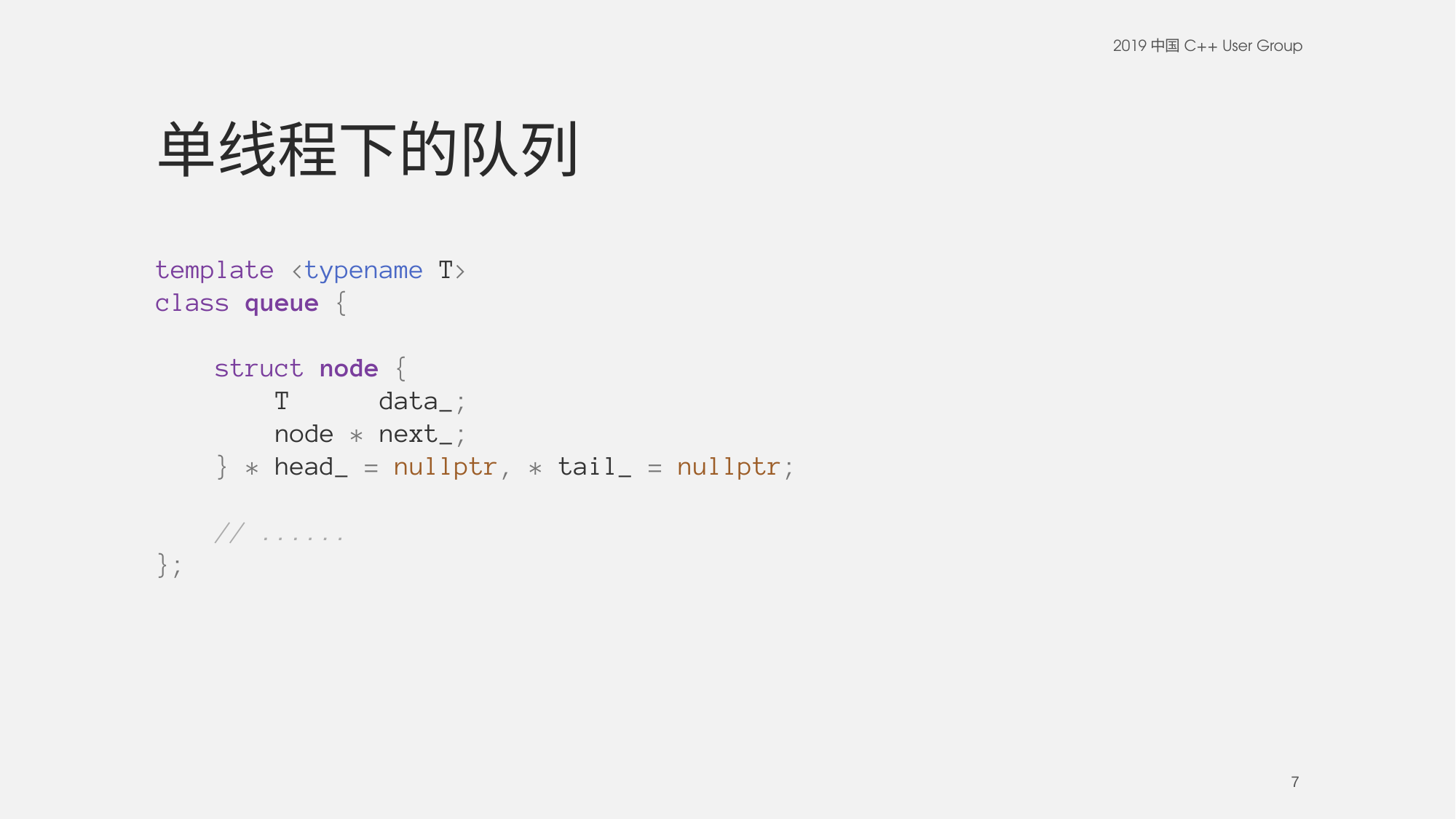

# 单线程下的队列
template <typename T>
class queue {

    struct node {
        T      data_;
        node * next_;
    } * head_ = nullptr, * tail_ = nullptr;

    // ......
};
7